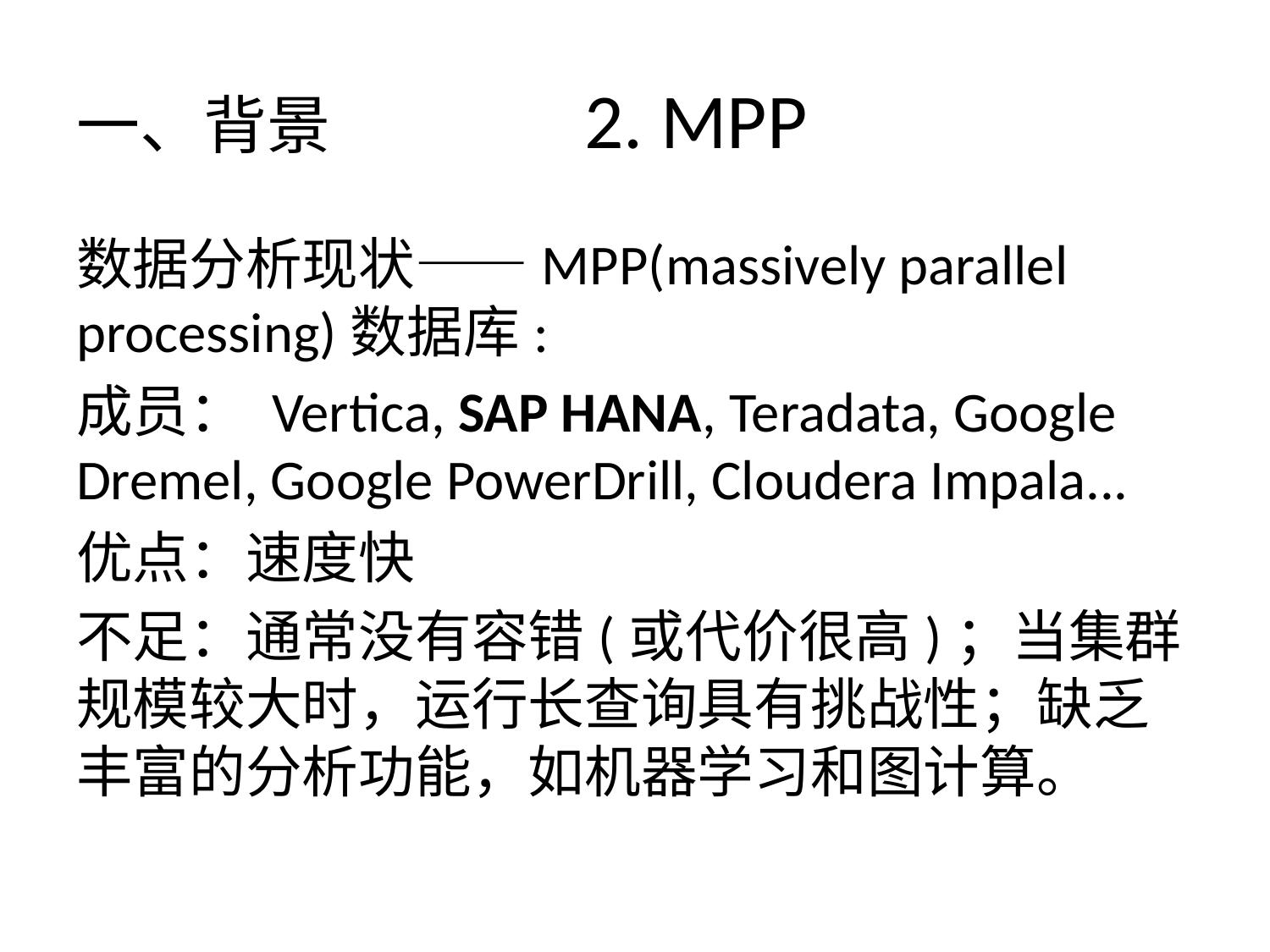

# 一、背景 		2. MPP
数据分析现状——MPP(massively parallel processing)数据库:
成员： Vertica, SAP HANA, Teradata, Google Dremel, Google PowerDrill, Cloudera Impala...
优点：速度快
不足：通常没有容错(或代价很高)；当集群规模较大时，运行长查询具有挑战性；缺乏丰富的分析功能，如机器学习和图计算。